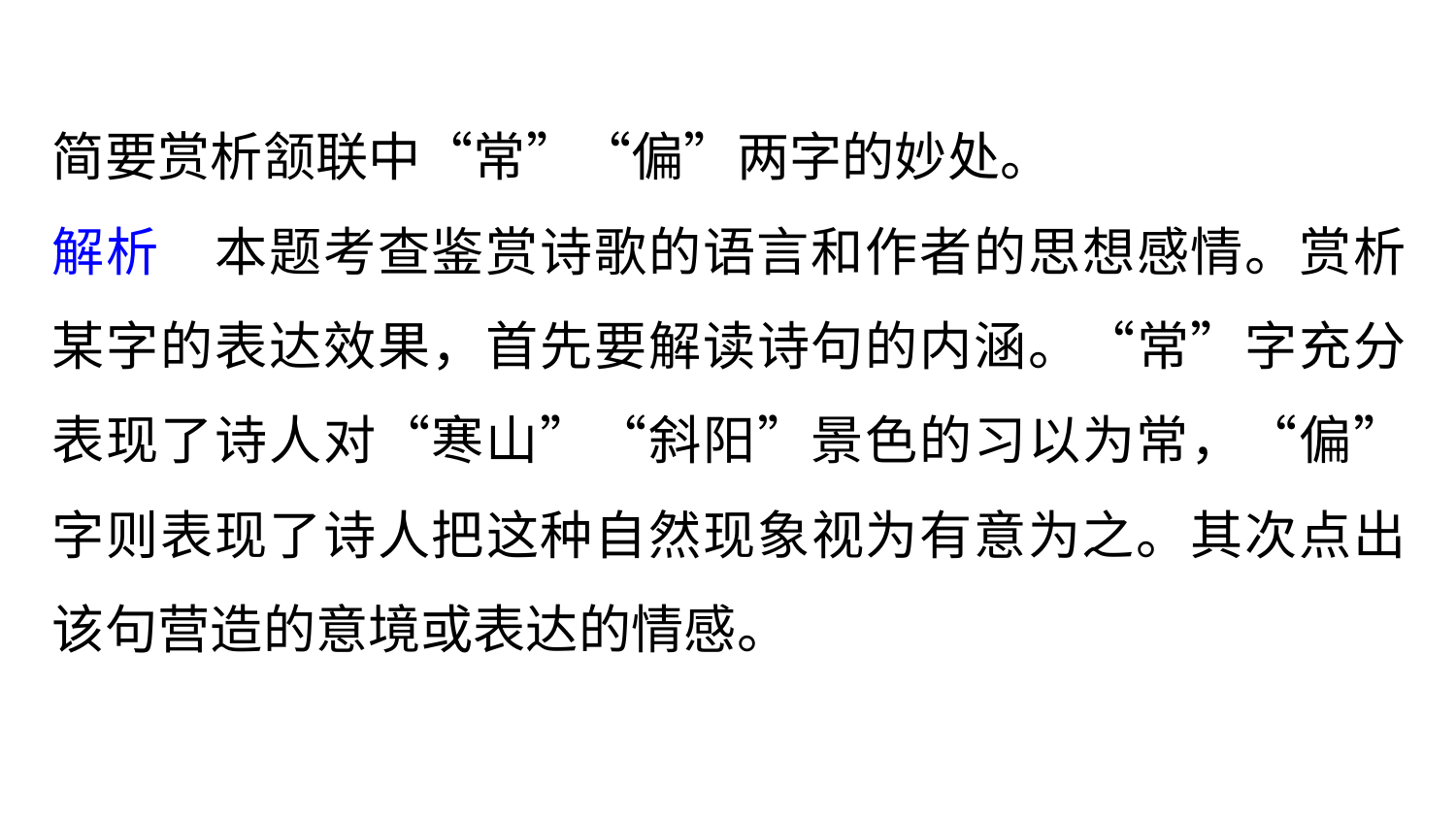

简要赏析颔联中“常”“偏”两字的妙处。
解析　本题考查鉴赏诗歌的语言和作者的思想感情。赏析某字的表达效果，首先要解读诗句的内涵。“常”字充分表现了诗人对“寒山”“斜阳”景色的习以为常，“偏”字则表现了诗人把这种自然现象视为有意为之。其次点出该句营造的意境或表达的情感。